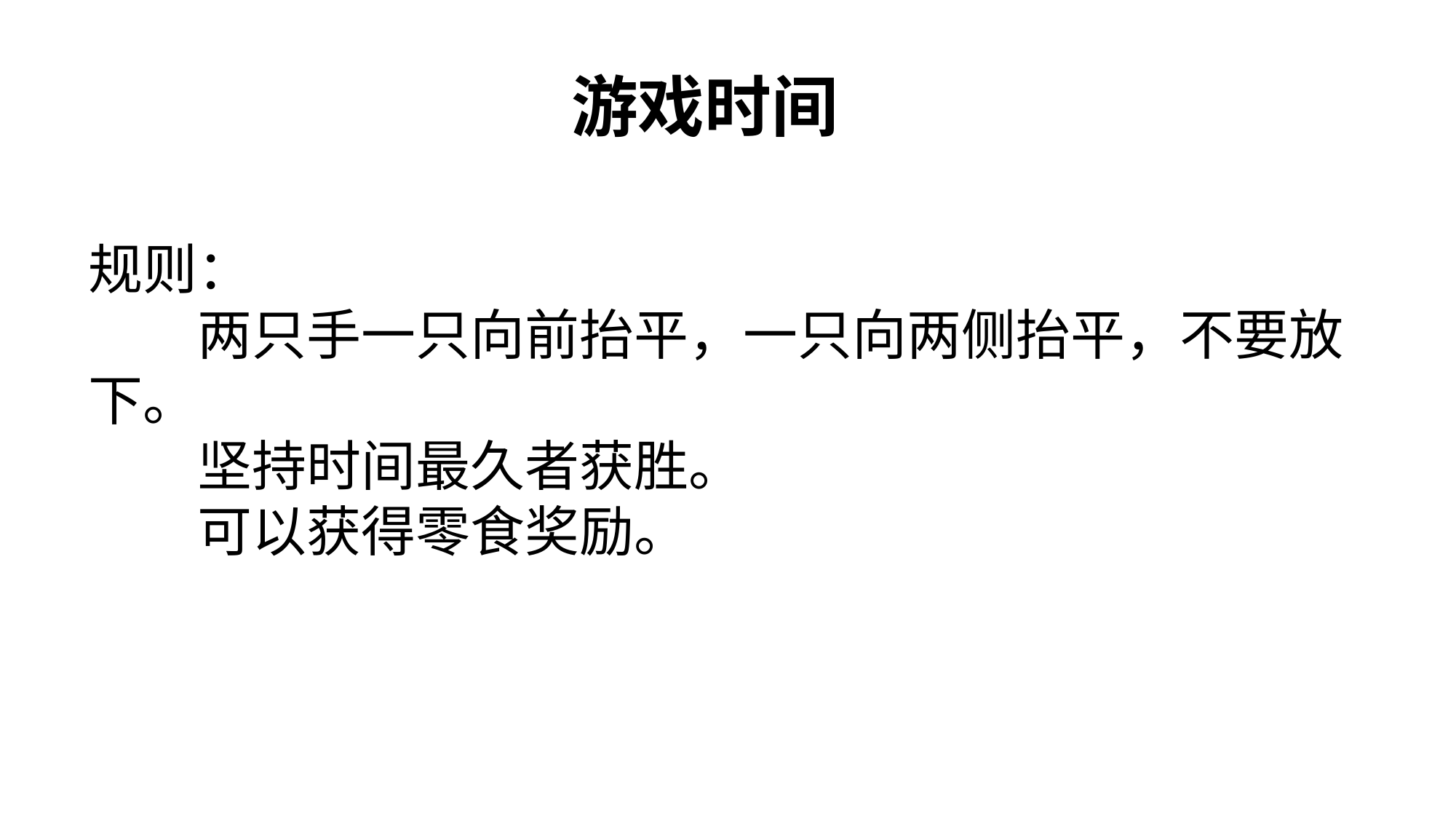

# 游戏时间
规则：
	两只手一只向前抬平，一只向两侧抬平，不要放下。
	坚持时间最久者获胜。
	可以获得零食奖励。